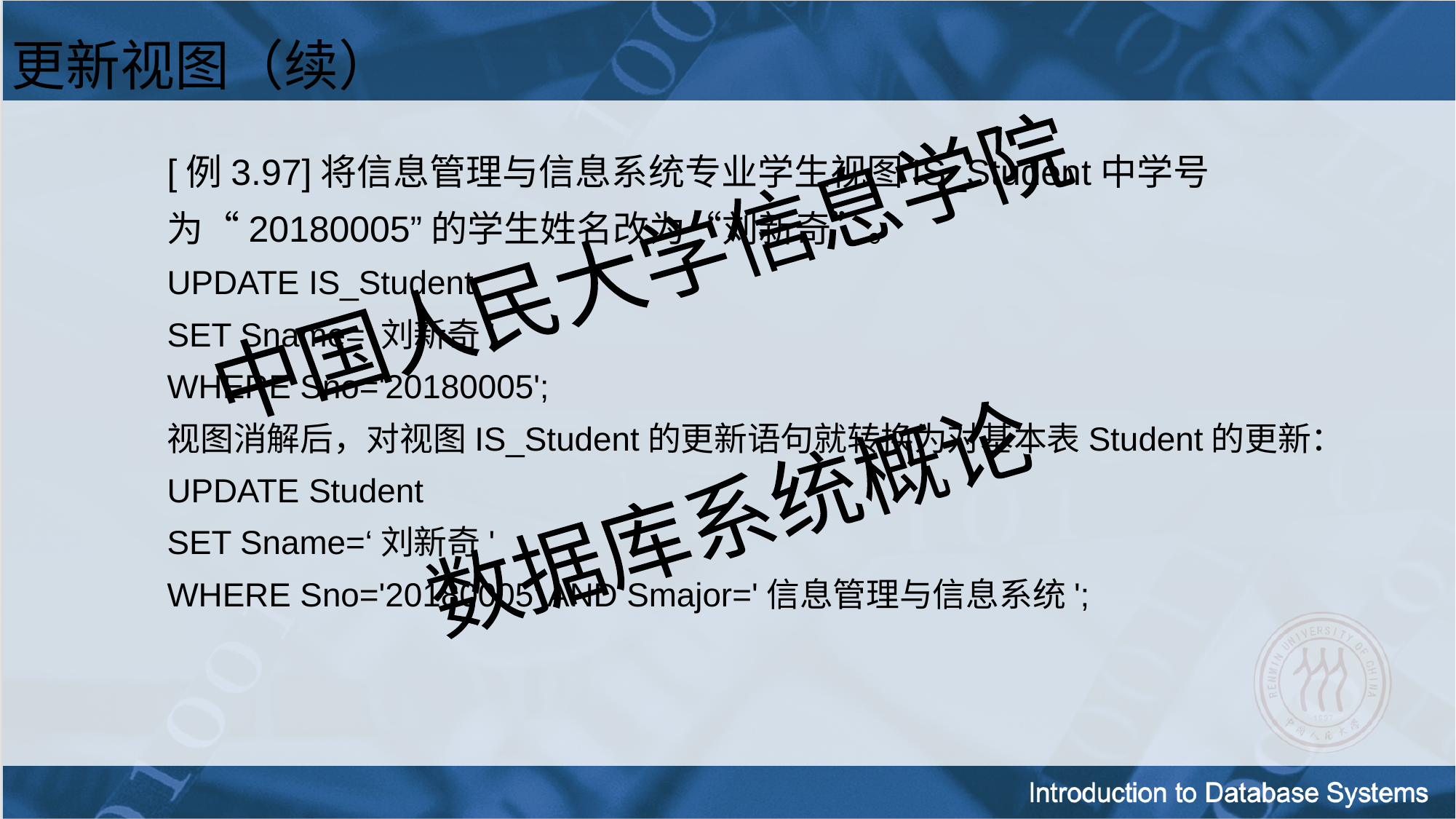

更新视图（续）
[例3.97]将信息管理与信息系统专业学生视图IS_Student中学号为“20180005”的学生姓名改为“刘新奇”。
UPDATE IS_Student
SET Sname=‘刘新奇'
WHERE Sno='20180005';
视图消解后，对视图IS_Student的更新语句就转换为对基本表Student的更新：
UPDATE Student
SET Sname=‘刘新奇'
WHERE Sno='20180005' AND Smajor='信息管理与信息系统';